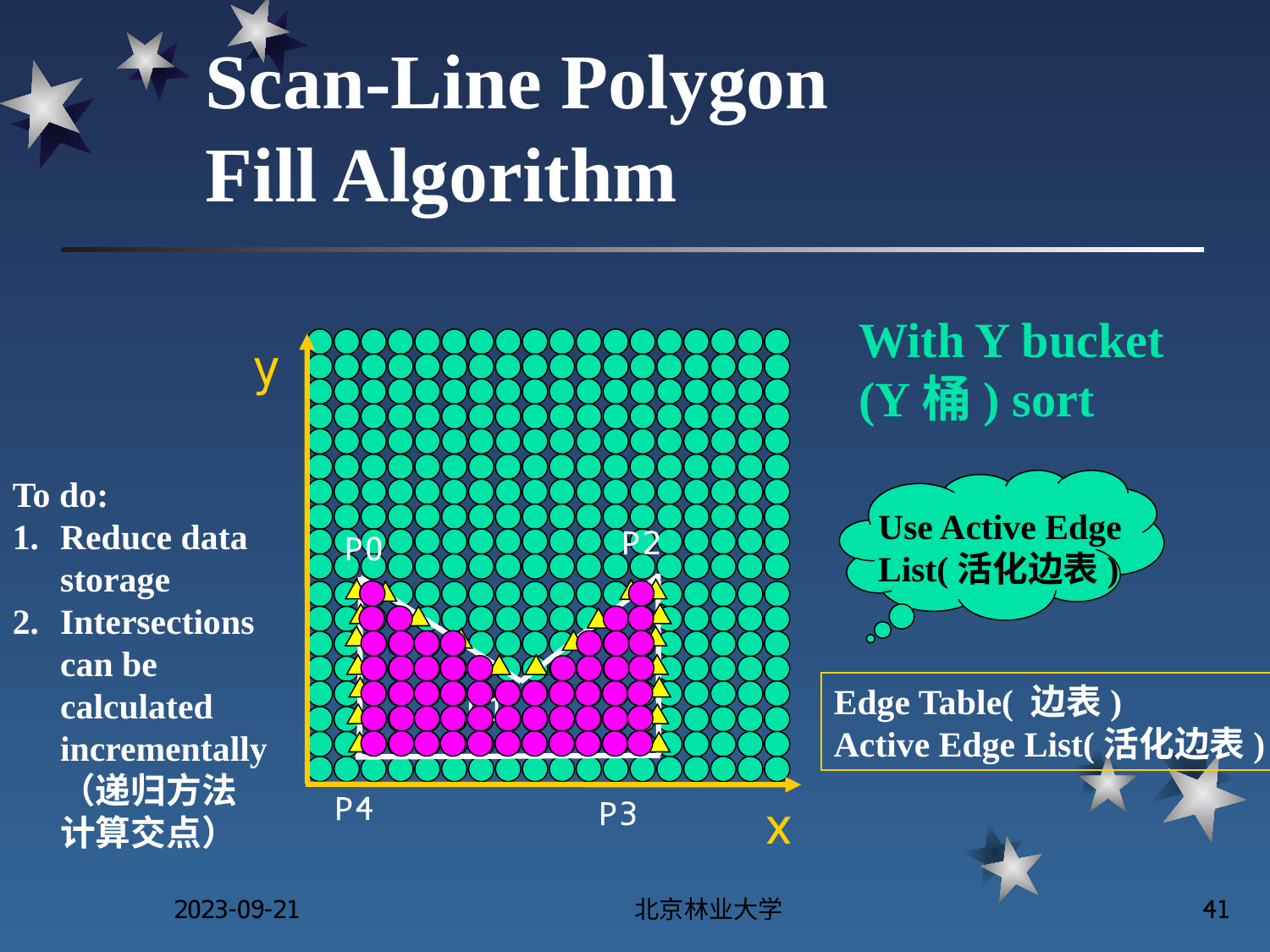

# Scan-Line Polygon Fill Algorithm
With Y bucket
(Y桶) sort

y

x
To do:
Reduce data storage
Intersections can be calculated incrementally（递归方法计算交点）

Use Active Edge List(活化边表)
P2
P0

Edge Table( 边表)
Active Edge List(活化边表)

P1

P4
P3
2023-09-21
北京林业大学
41